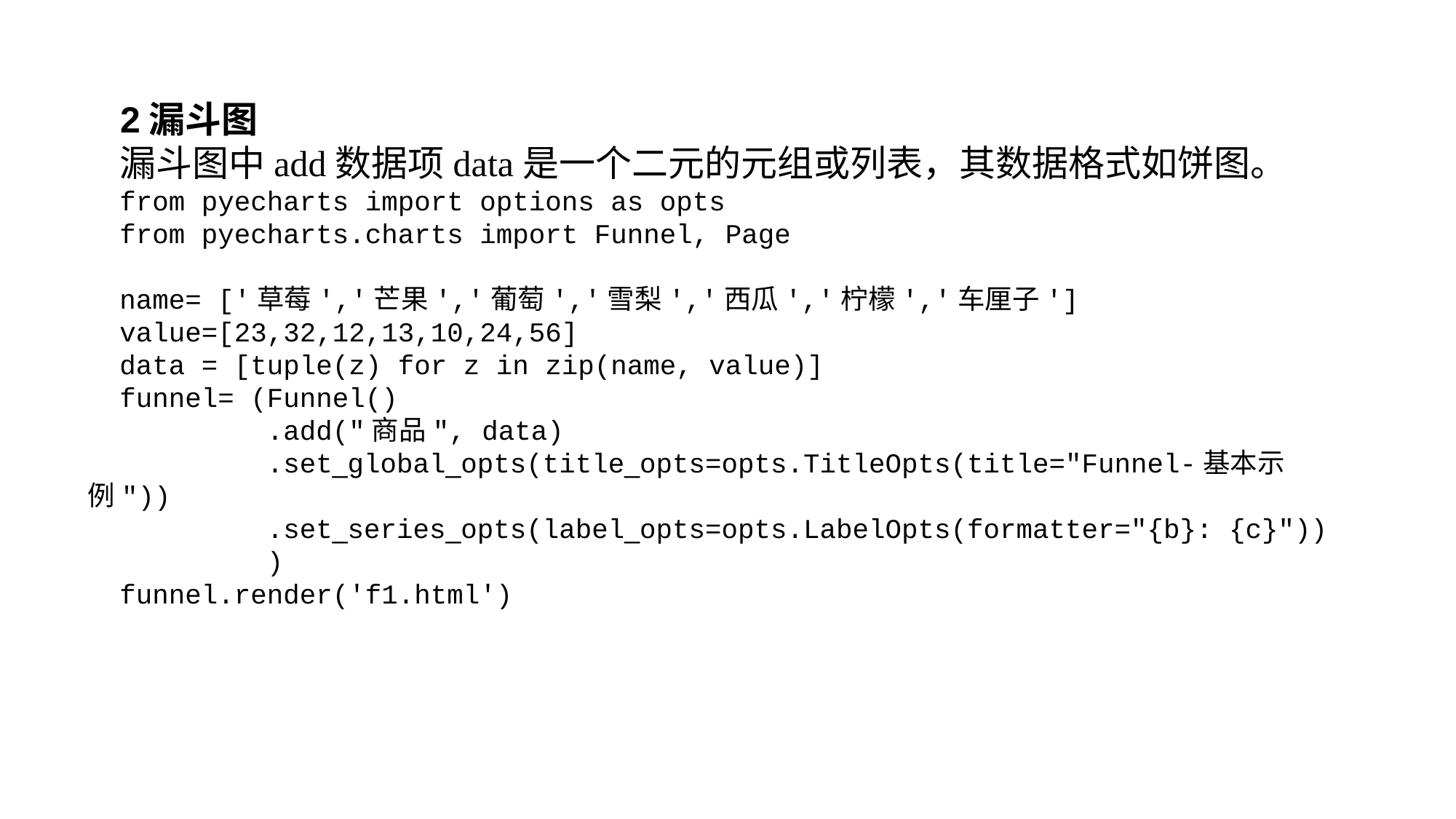

2漏斗图
漏斗图中add数据项data是一个二元的元组或列表，其数据格式如饼图。
from pyecharts import options as opts
from pyecharts.charts import Funnel, Page

name= ['草莓','芒果','葡萄','雪梨','西瓜','柠檬','车厘子']
value=[23,32,12,13,10,24,56]
data = [tuple(z) for z in zip(name, value)]
funnel= (Funnel()
         .add("商品", data)
         .set_global_opts(title_opts=opts.TitleOpts(title="Funnel-基本示例"))
         .set_series_opts(label_opts=opts.LabelOpts(formatter="{b}: {c}"))
         )
funnel.render('f1.html')